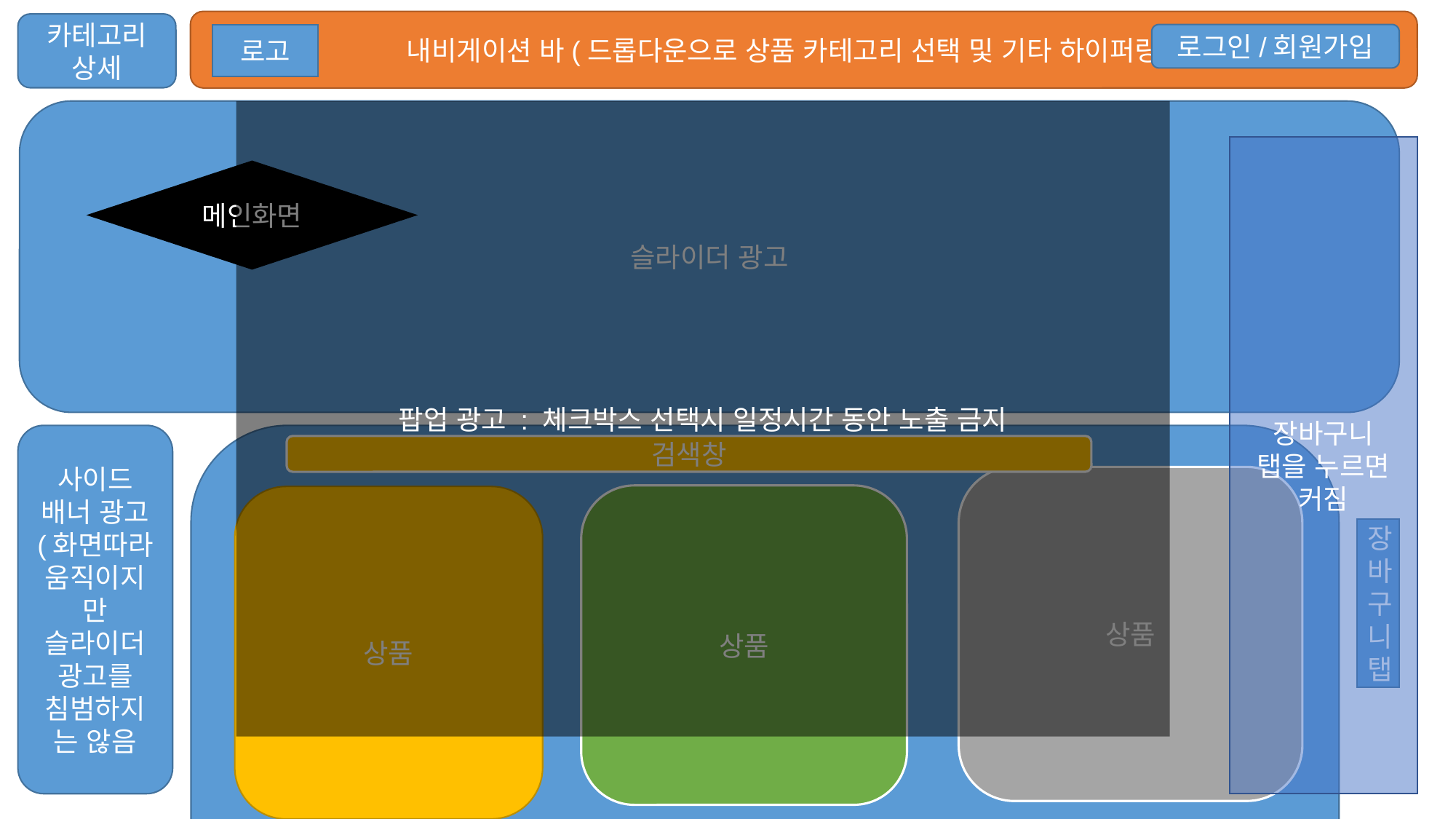

내비게이션 바(드롭다운으로 상품 카테고리 선택 및 기타 하이퍼링크)
카테고리 상세
로고
로그인/회원가입
슬라이더 광고
팝업 광고 : 체크박스 선택시 일정시간 동안 노출 금지
장바구니
탭을 누르면 커짐
메인화면
사이드 배너 광고 (화면따라 움직이지만 슬라이더 광고를 침범하지는 않음

상품 배너 (설정으로 한줄에 노출되는 개수 변경 가능)
검색창
상품
상품
상품
장바구니탭